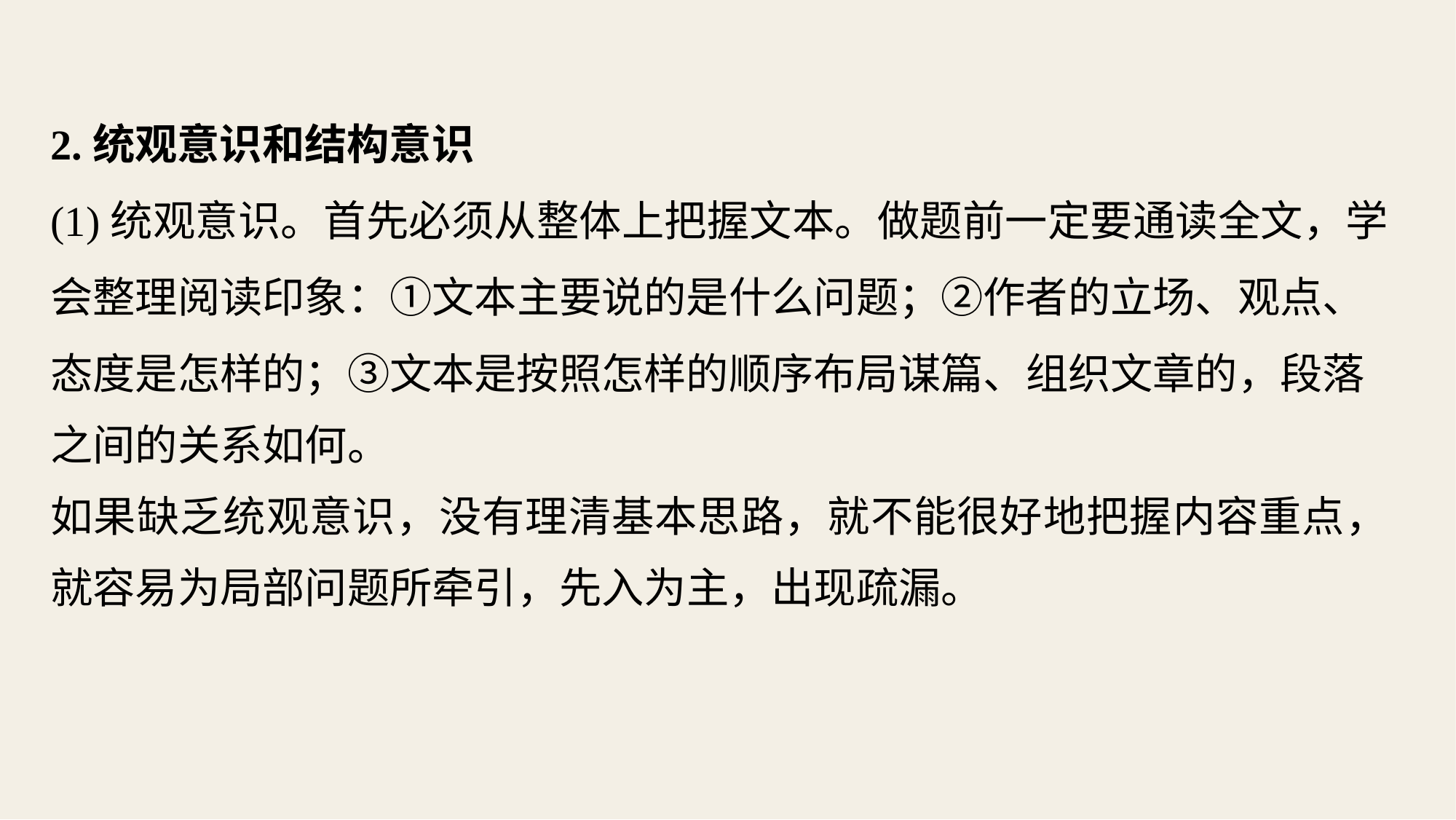

2.统观意识和结构意识
(1)统观意识。首先必须从整体上把握文本。做题前一定要通读全文，学会整理阅读印象：①文本主要说的是什么问题；②作者的立场、观点、
态度是怎样的；③文本是按照怎样的顺序布局谋篇、组织文章的，段落
之间的关系如何。
如果缺乏统观意识，没有理清基本思路，就不能很好地把握内容重点，就容易为局部问题所牵引，先入为主，出现疏漏。